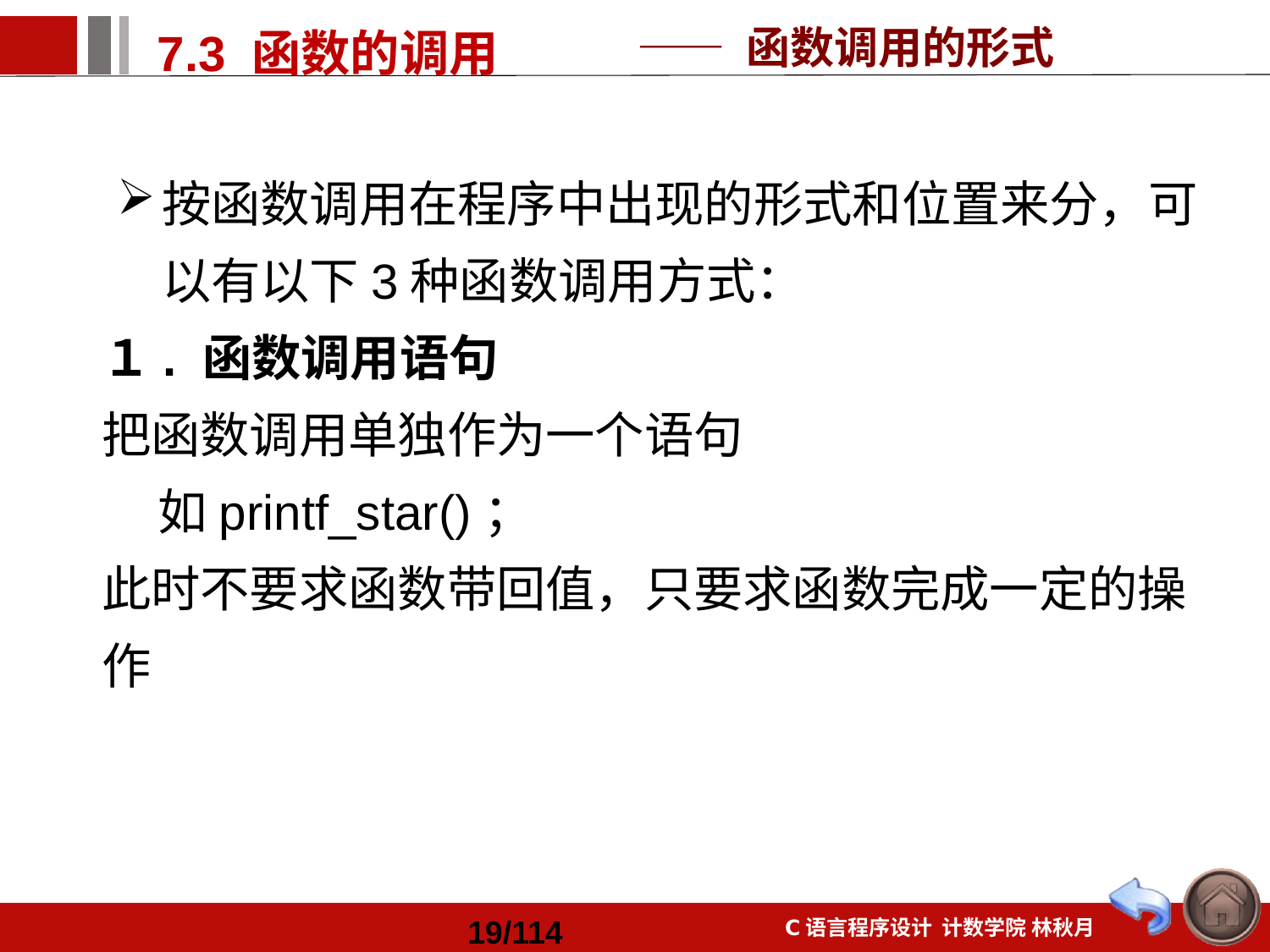

—— 函数调用的形式
按函数调用在程序中出现的形式和位置来分，可以有以下3种函数调用方式：
１. 函数调用语句
把函数调用单独作为一个语句
    如printf_star()；
此时不要求函数带回值，只要求函数完成一定的操作